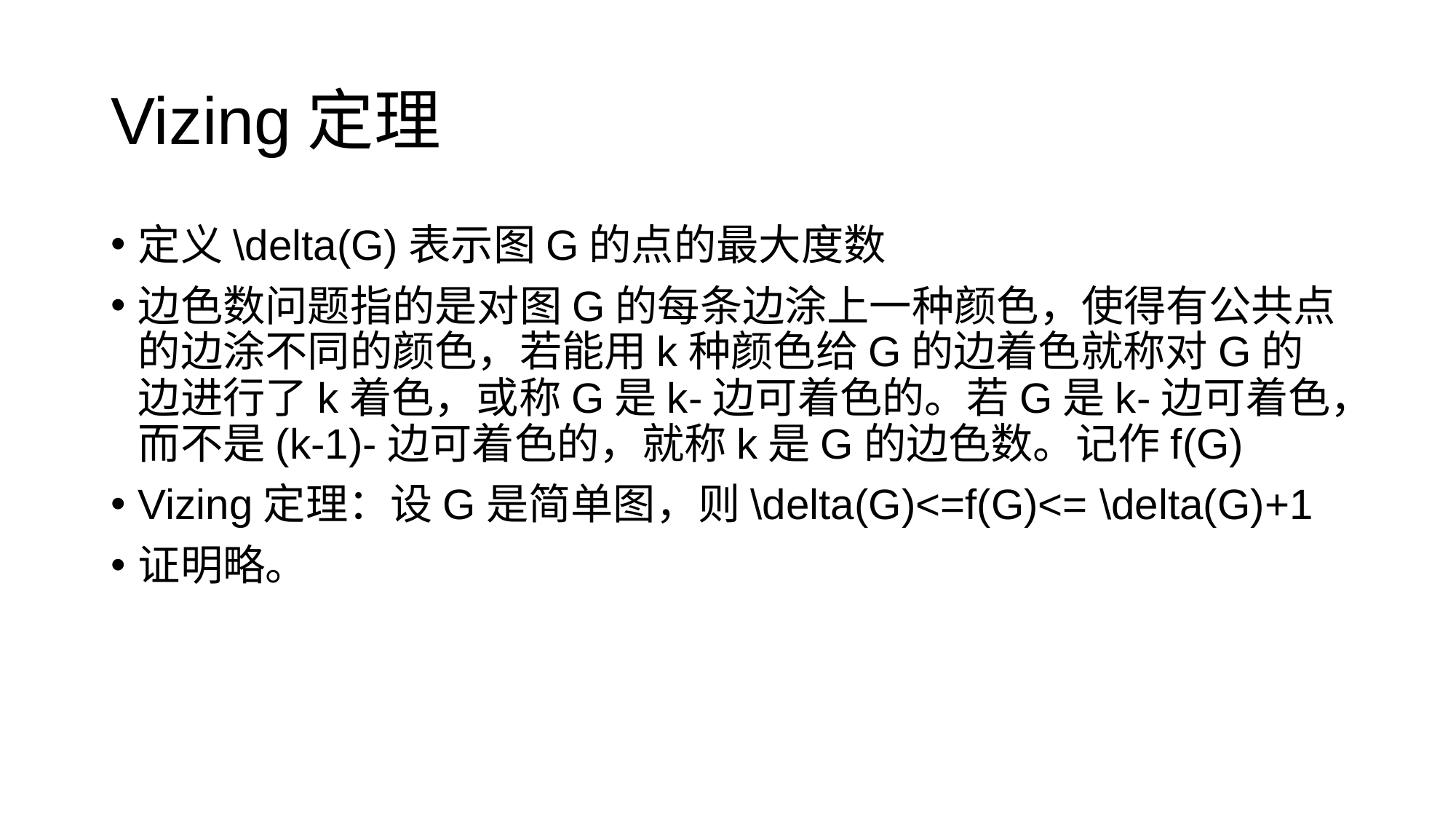

# Vizing定理
定义\delta(G)表示图G的点的最大度数
边色数问题指的是对图G的每条边涂上一种颜色，使得有公共点的边涂不同的颜色，若能用k种颜色给G的边着色就称对G的边进行了k着色，或称G是k-边可着色的。若G是k-边可着色，而不是(k-1)-边可着色的，就称k是G的边色数。记作f(G)
Vizing定理：设G是简单图，则\delta(G)<=f(G)<= \delta(G)+1
证明略。